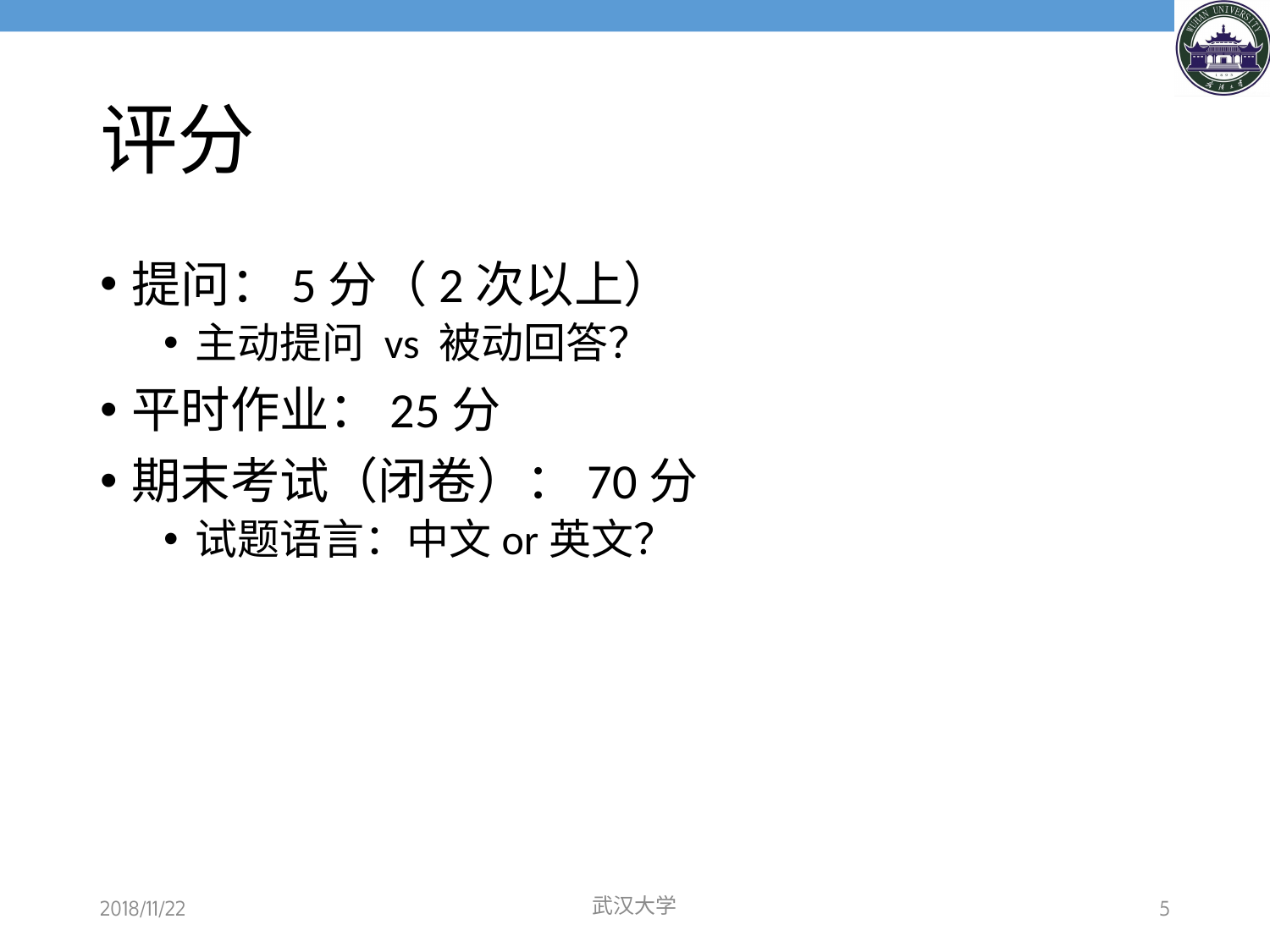

# 评分
提问：5分（2次以上）
主动提问 vs 被动回答？
平时作业：25分
期末考试（闭卷）：70分
试题语言：中文or英文？
2018/11/22
武汉大学
5